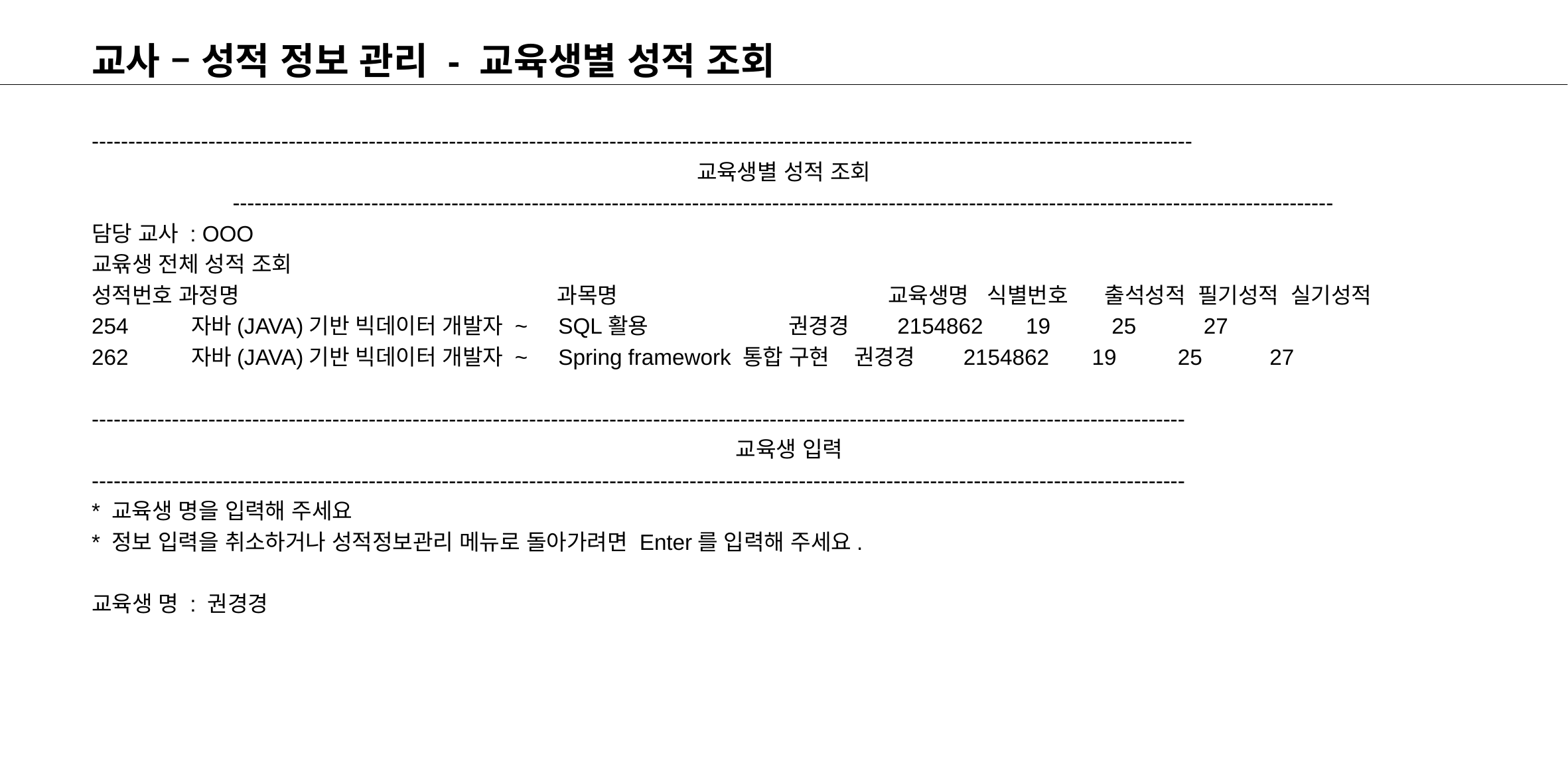

# 교사 – 성적 정보 관리 - 교육생별 성적 조회
-------------------------------------------------------------------------------------------------------------------------------------------------------
교육생별 성적 조회
-------------------------------------------------------------------------------------------------------------------------------------------------------
담당 교사 : OOO
교윢생 전체 성적 조회
성적번호 과정명			           과목명             		교육생명   식별번호      출석성적  필기성적  실기성적
254	자바(JAVA)기반 빅데이터 개발자 ~     SQL활용                  	권경경       2154862       19          25           27
262	자바(JAVA)기반 빅데이터 개발자 ~     Spring framework 통합 구현    권경경       2154862       19          25           27

------------------------------------------------------------------------------------------------------------------------------------------------------
 교육생 입력
------------------------------------------------------------------------------------------------------------------------------------------------------
* 교육생 명을 입력해 주세요
* 정보 입력을 취소하거나 성적정보관리 메뉴로 돌아가려면 Enter를 입력해 주세요.

교육생 명 : 권경경